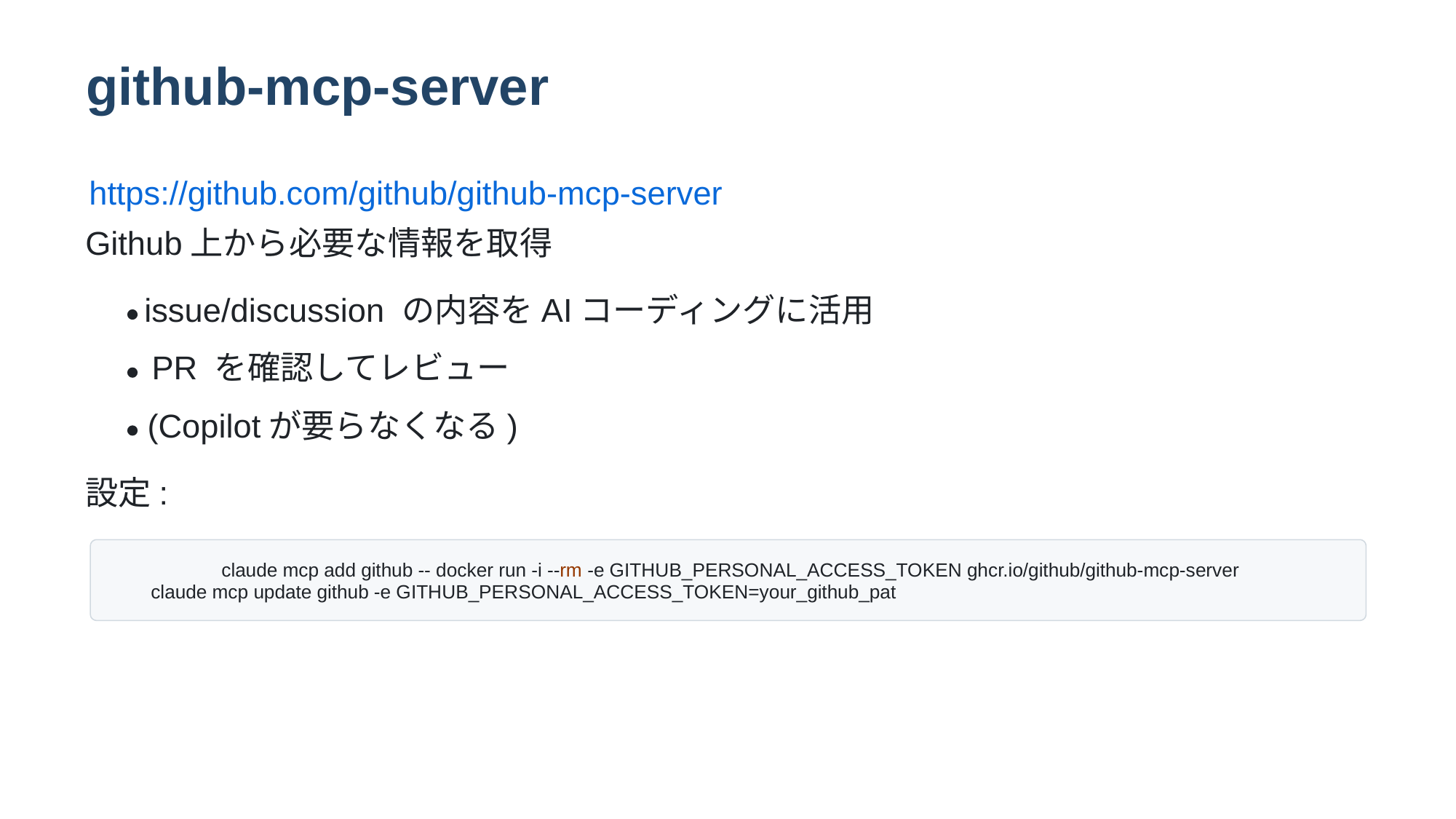

github-mcp-server
https://github.com/github/github-mcp-server
Github上から必要な情報を取得
issue/discussion の内容をAIコーディングに活⽤

PR を確認してレビュー

(Copilotが要らなくなる)

設定:

claude mcp add github -- docker run -i --rm -e GITHUB_PERSONAL_ACCESS_TOKEN ghcr.io/github/github-mcp-server
claude mcp update github -e GITHUB_PERSONAL_ACCESS_TOKEN=your_github_pat